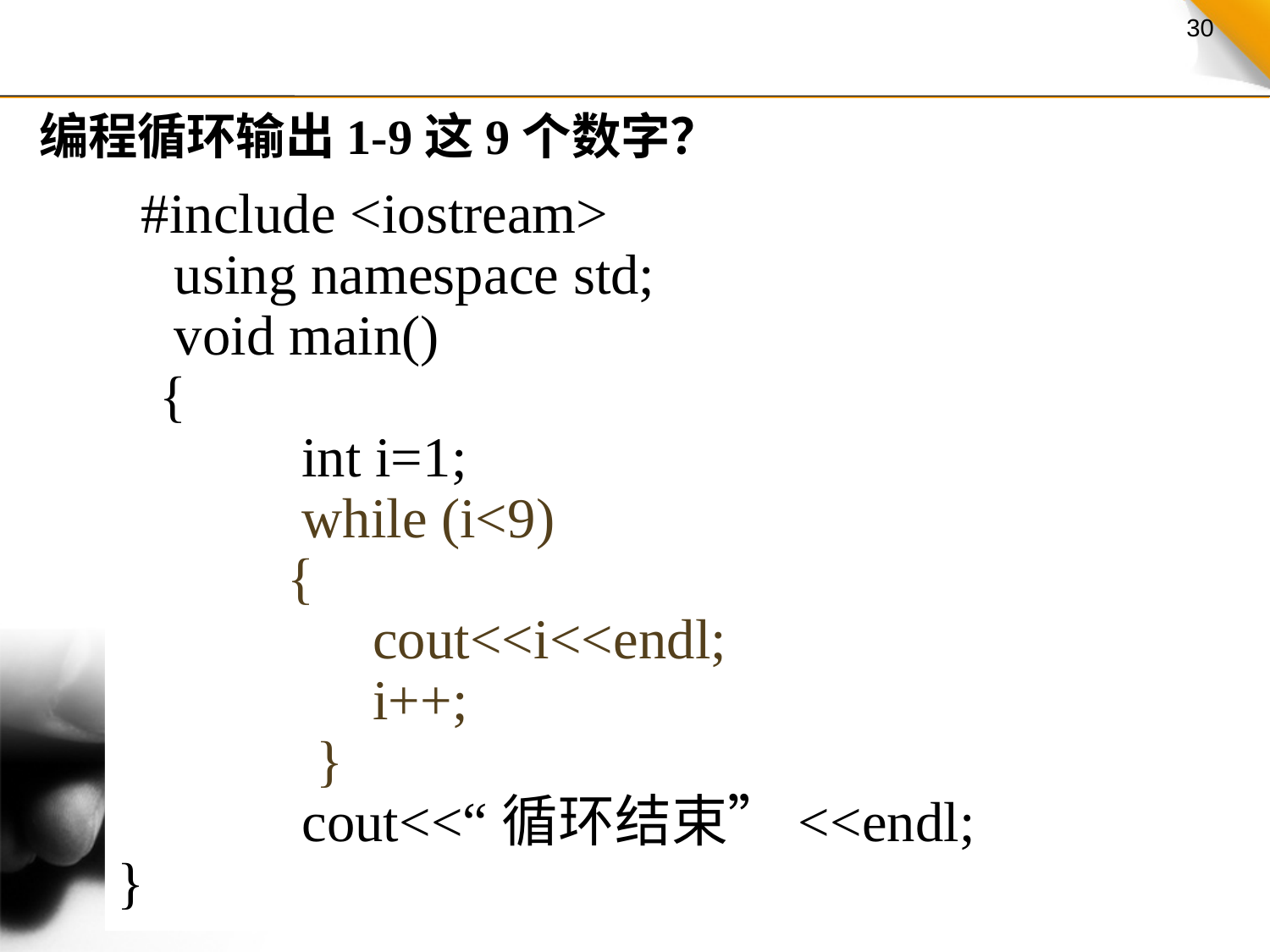

# 编程循环输出1-9这9个数字？
  #include <iostream>
    using namespace std;
    void main()
   {
             int i=1;
             while (i<9)
            {
                  cout<<i<<endl;
                  i++;
              }
             cout<<“循环结束”<<endl;
}